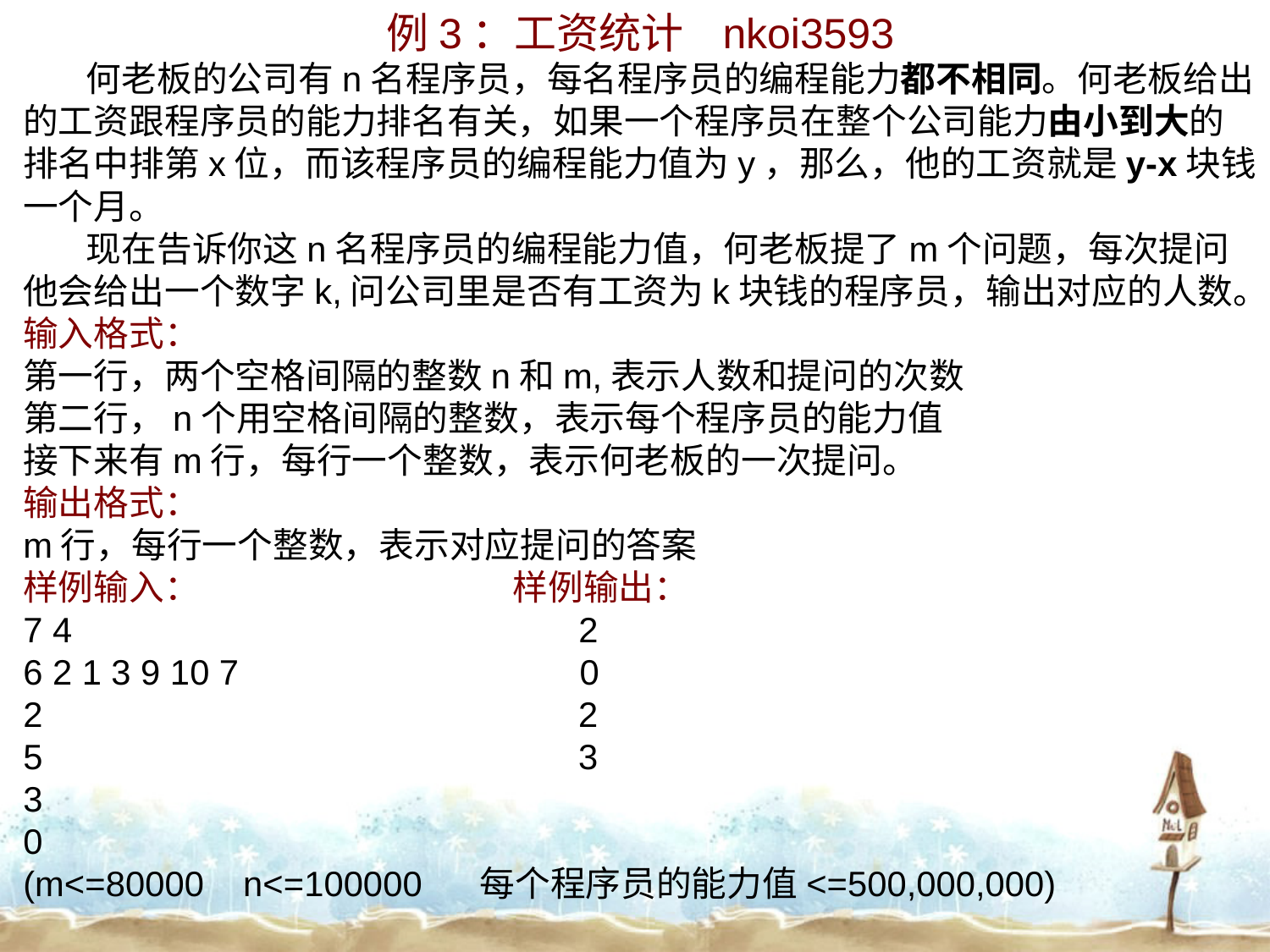

例3：工资统计   nkoi3593
       何老板的公司有n名程序员，每名程序员的编程能力都不相同。何老板给出的工资跟程序员的能力排名有关，如果一个程序员在整个公司能力由小到大的排名中排第x位，而该程序员的编程能力值为y，那么，他的工资就是y-x块钱一个月。
       现在告诉你这n名程序员的编程能力值，何老板提了m个问题，每次提问他会给出一个数字k,问公司里是否有工资为k块钱的程序员，输出对应的人数。
输入格式：
第一行，两个空格间隔的整数n和m,表示人数和提问的次数
第二行，n个用空格间隔的整数，表示每个程序员的能力值
接下来有m行，每行一个整数，表示何老板的一次提问。
输出格式：
m行，每行一个整数，表示对应提问的答案
样例输入：                                        样例输出：
7 4                                                    2
6 2 1 3 9 10 7                                   0
2                                                       2
5                                                       3
3
0
(m<=80000    n<=100000     每个程序员的能力值<=500,000,000)